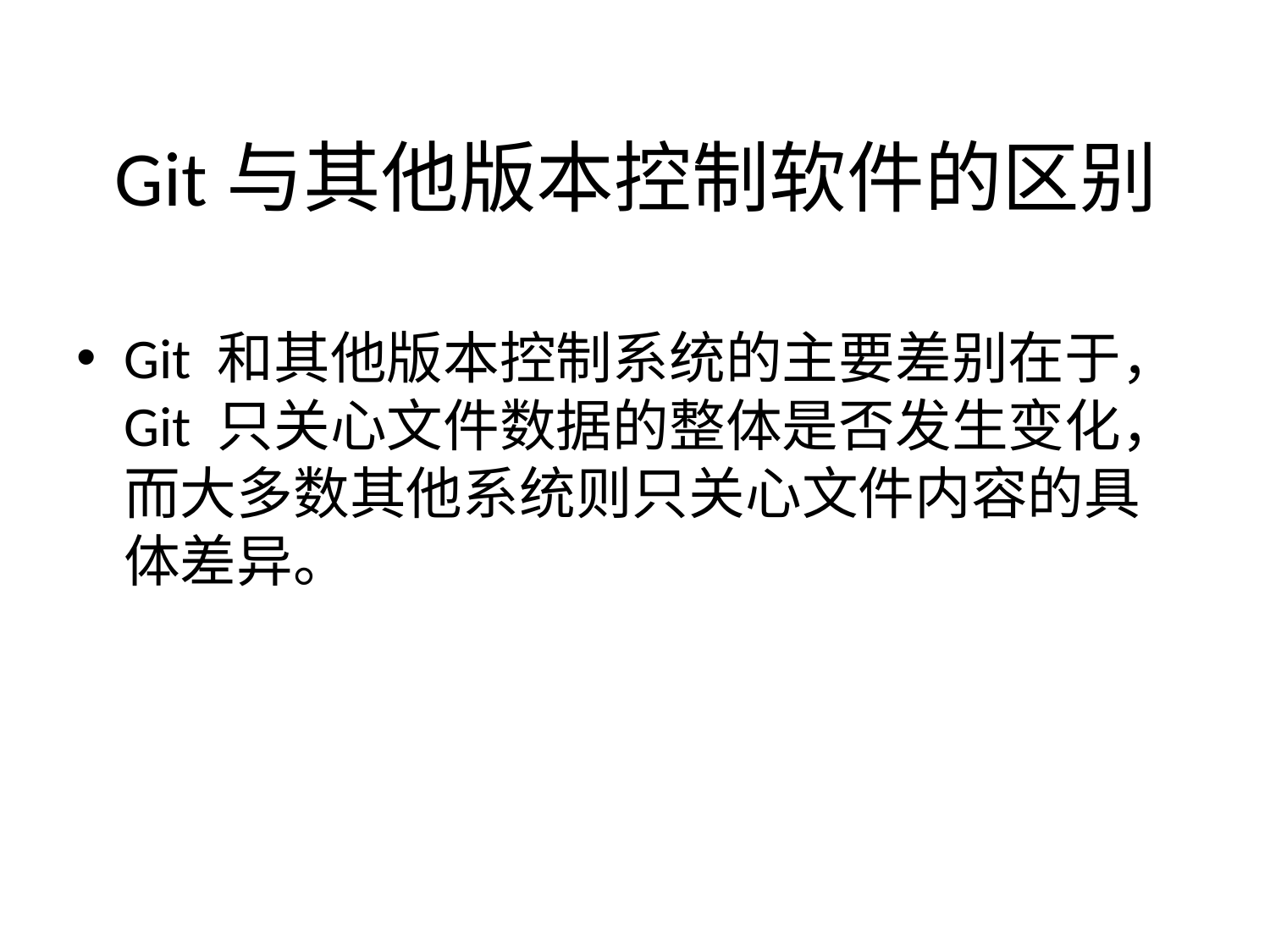

# Git与其他版本控制软件的区别
Git 和其他版本控制系统的主要差别在于，Git 只关心文件数据的整体是否发生变化，而大多数其他系统则只关心文件内容的具体差异。